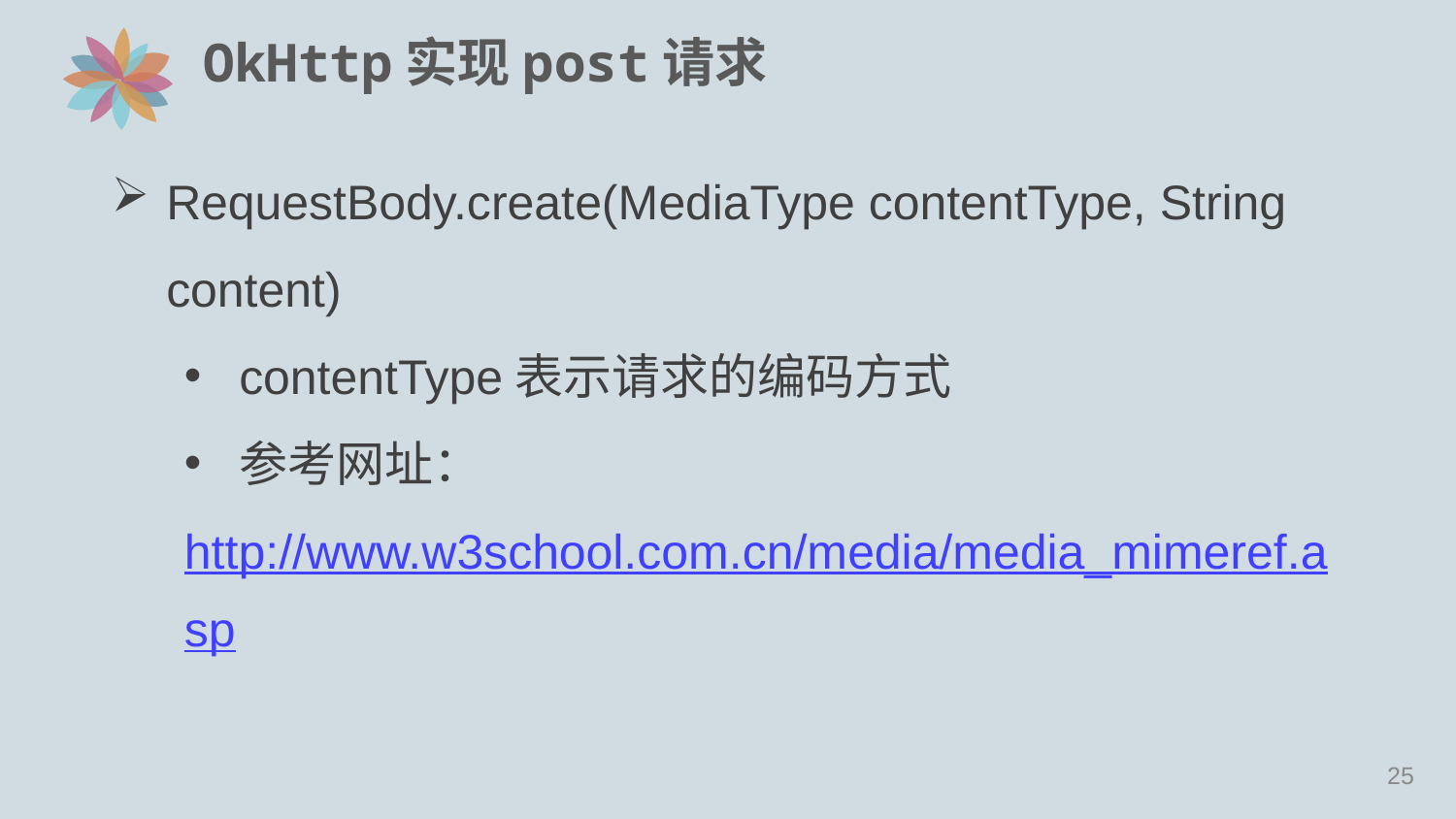

# OkHttp实现post请求
RequestBody.create(MediaType contentType, String content)
contentType表示请求的编码方式
参考网址：
http://www.w3school.com.cn/media/media_mimeref.asp
25